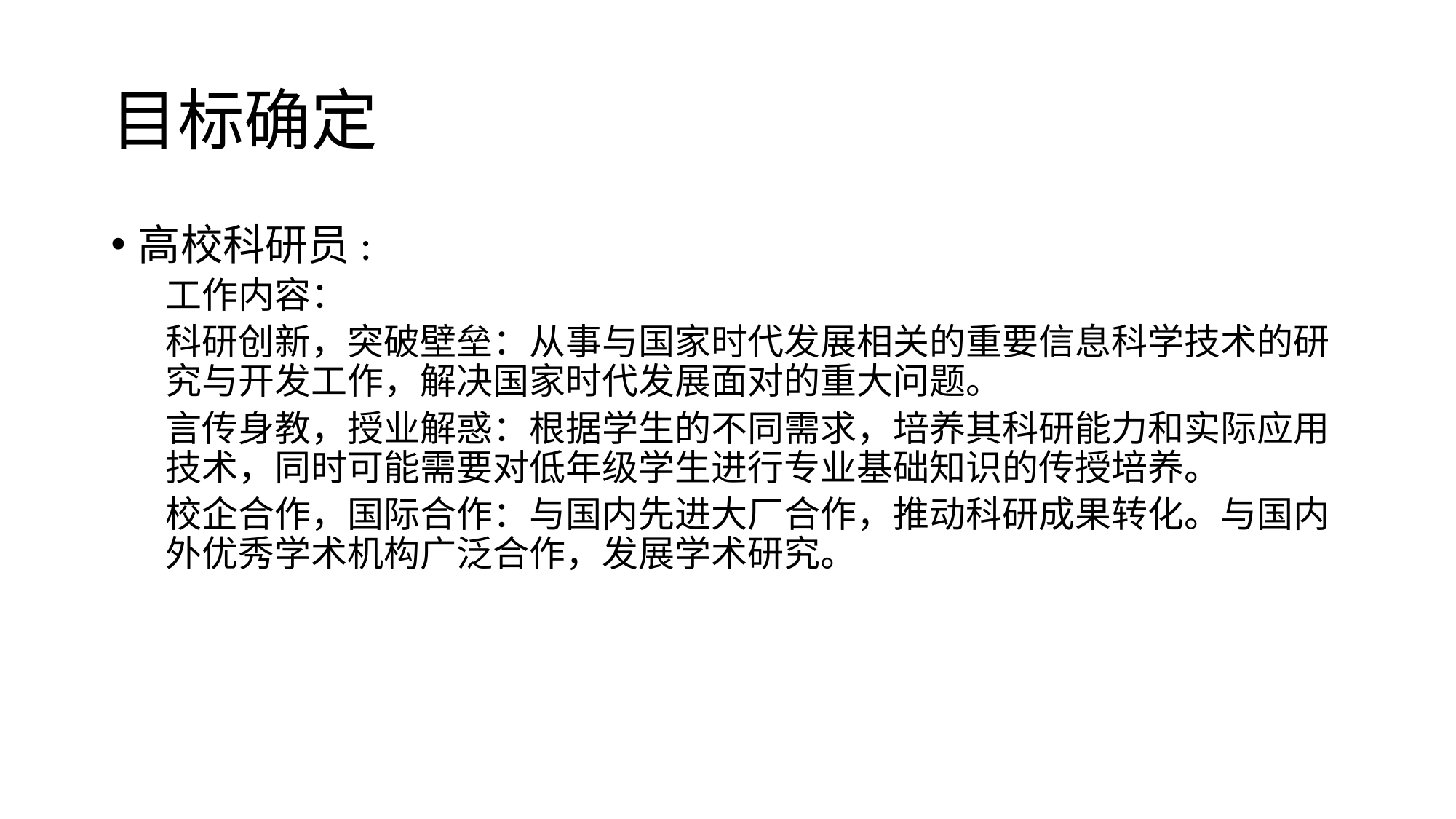

# 目标确定
高校科研员:
工作内容：
科研创新，突破壁垒：从事与国家时代发展相关的重要信息科学技术的研究与开发工作，解决国家时代发展面对的重大问题。
言传身教，授业解惑：根据学生的不同需求，培养其科研能力和实际应用技术，同时可能需要对低年级学生进行专业基础知识的传授培养。
校企合作，国际合作：与国内先进大厂合作，推动科研成果转化。与国内外优秀学术机构广泛合作，发展学术研究。